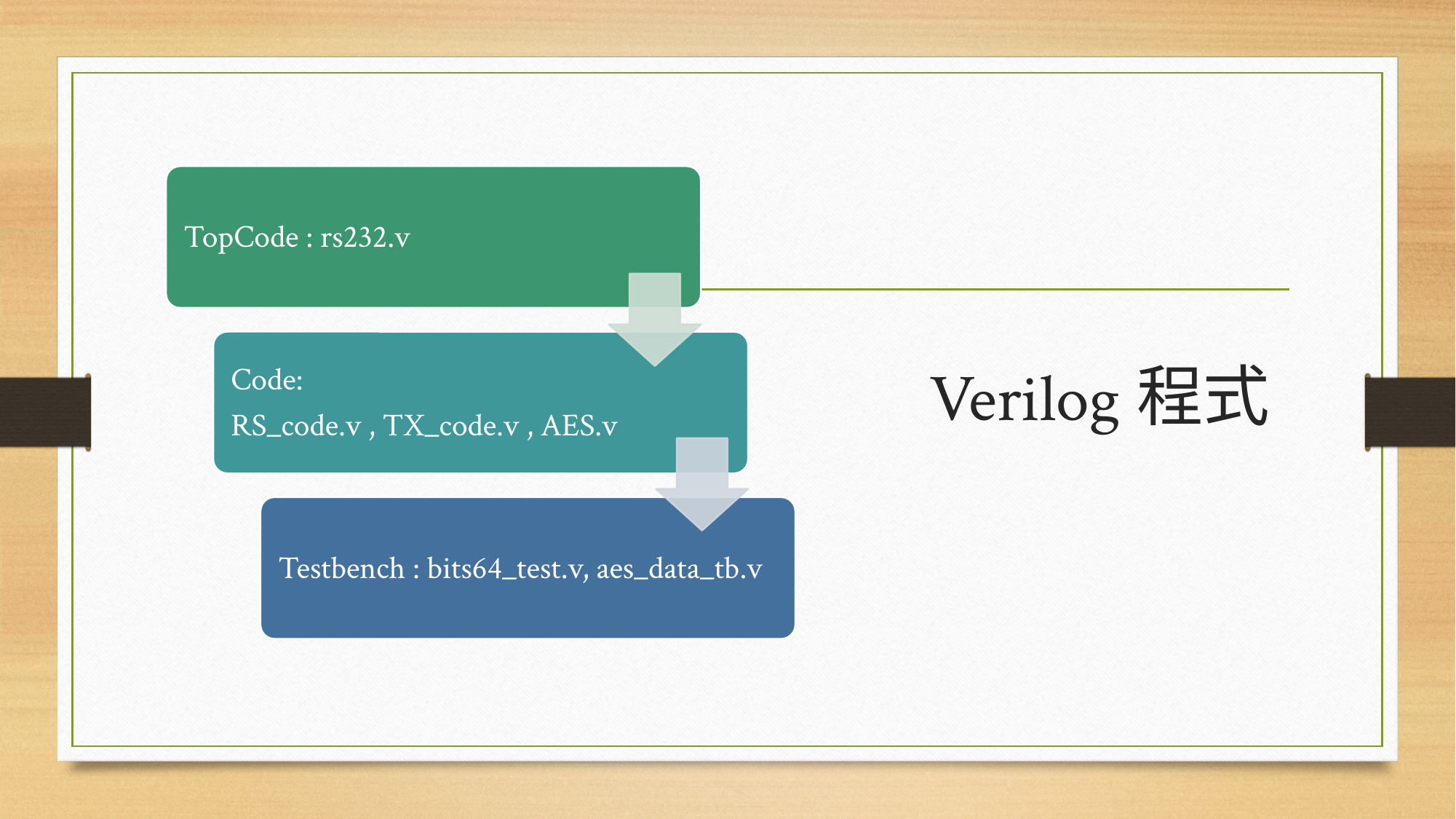

# Verilog程式
TopCode : rs232.v
Code:
RS_code.v , TX_code.v , AES.v
Testbench : bits64_test.v, aes_data_tb.v